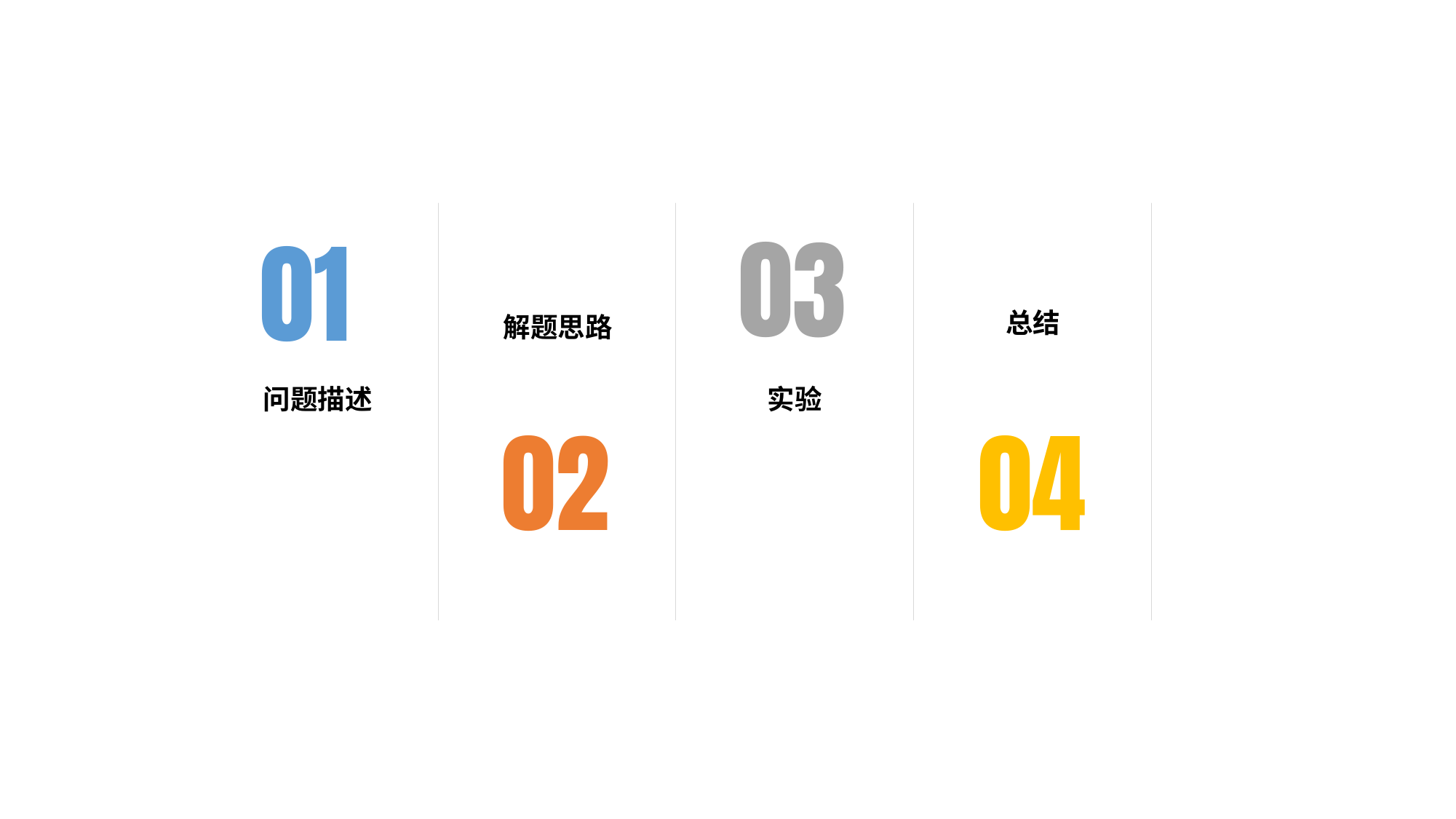

03
01
02
04
总结
解题思路

问题描述
实验